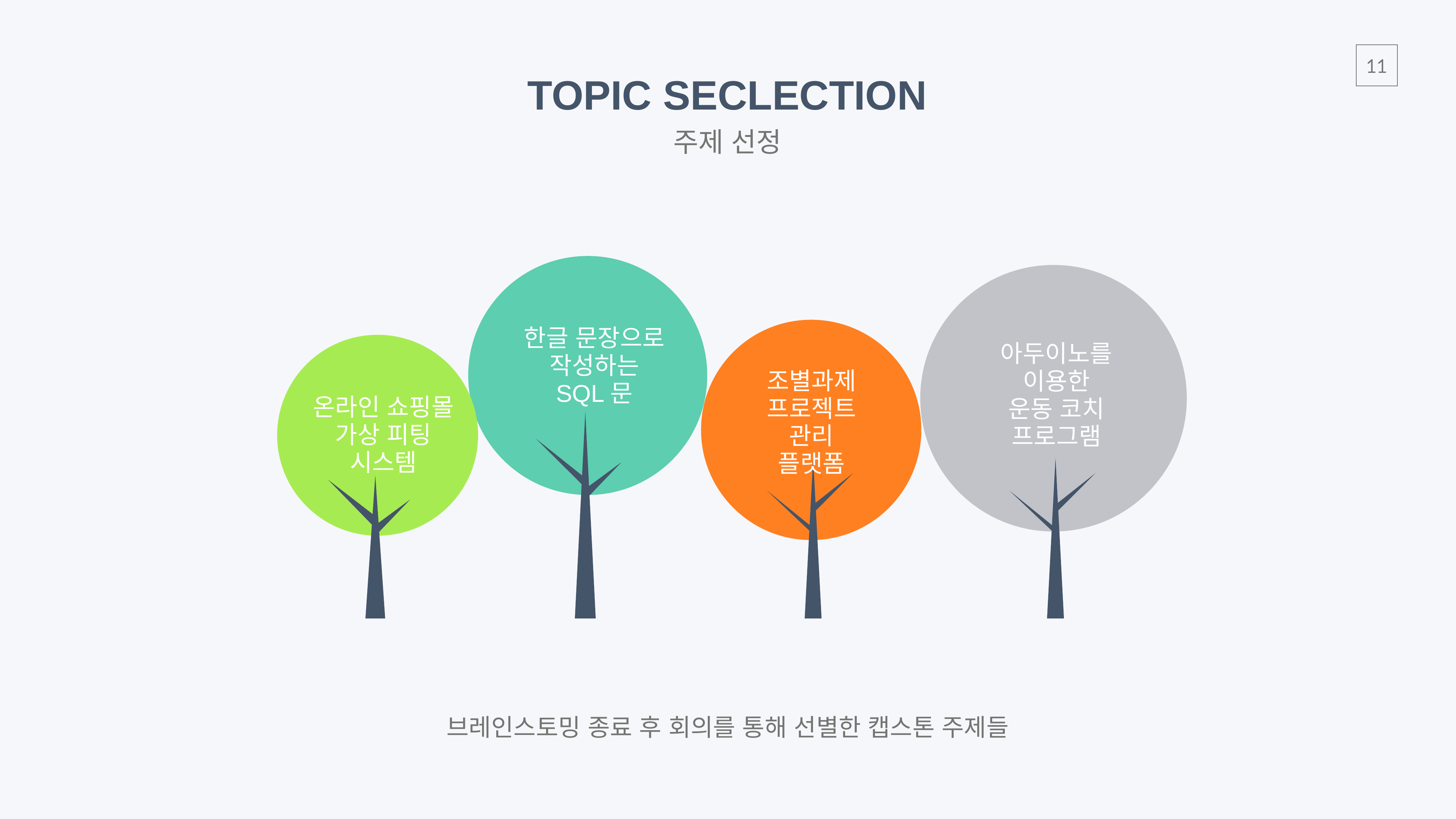

TOPIC SECLECTION
주제 선정

한글 문장으로
작성하는
SQL문

아두이노를
이용한
운동 코치
프로그램

조별과제
프로젝트
관리
플랫폼
온라인 쇼핑몰
가상 피팅
시스템

브레인스토밍 종료 후 회의를 통해 선별한 캡스톤 주제들